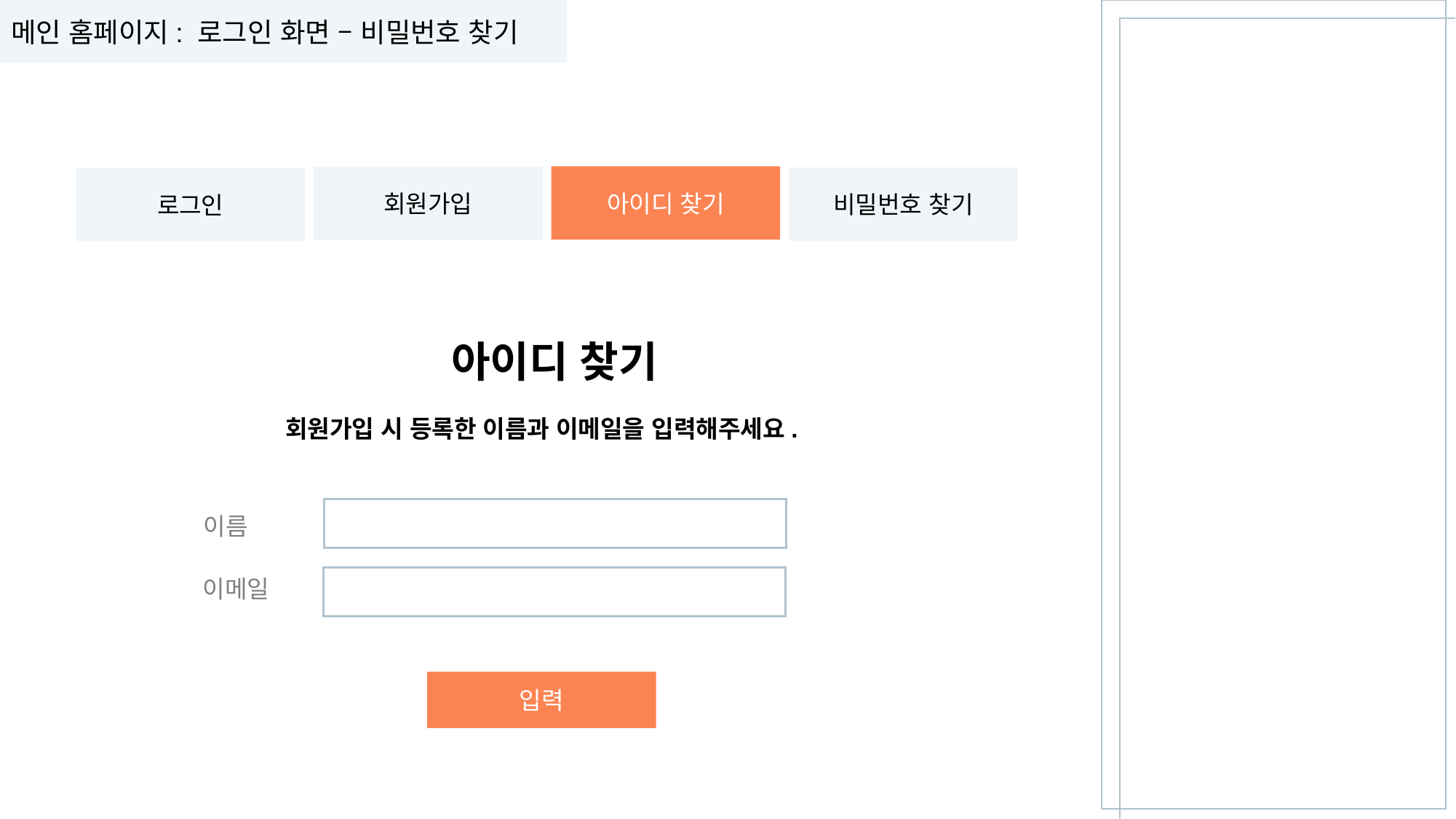

메인 홈페이지: 로그인 화면 – 비밀번호 찾기

아이디 찾기
회원가입
비밀번호 찾기
로그인
아이디 찾기
회원가입 시 등록한 이름과 이메일을 입력해주세요.
이름

이메일

입력
로그인 관련 문의사항은 다음 연락처로 문의해주시기 바랍니다.
T. 042-1234-5678